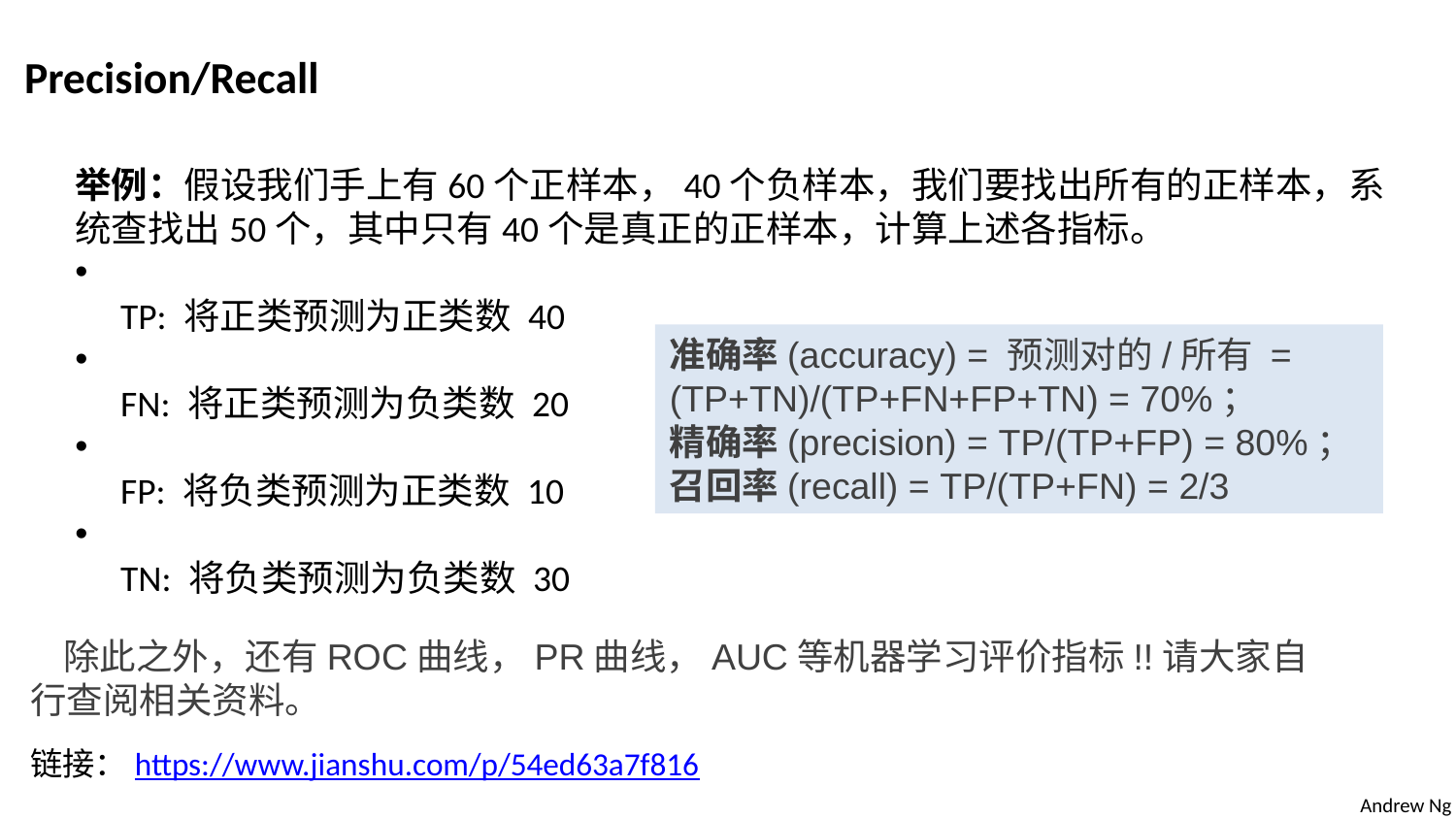

Precision/Recall
举例：假设我们手上有60个正样本，40个负样本，我们要找出所有的正样本，系统查找出50个，其中只有40个是真正的正样本，计算上述各指标。
TP: 将正类预测为正类数 40
FN: 将正类预测为负类数 20
FP: 将负类预测为正类数 10
TN: 将负类预测为负类数 30
准确率(accuracy) = 预测对的/所有 = (TP+TN)/(TP+FN+FP+TN) = 70%；
精确率(precision) = TP/(TP+FP) = 80%；
召回率(recall) = TP/(TP+FN) = 2/3
   除此之外，还有ROC曲线，PR曲线，AUC等机器学习评价指标!!请大家自行查阅相关资料。
链接：https://www.jianshu.com/p/54ed63a7f816